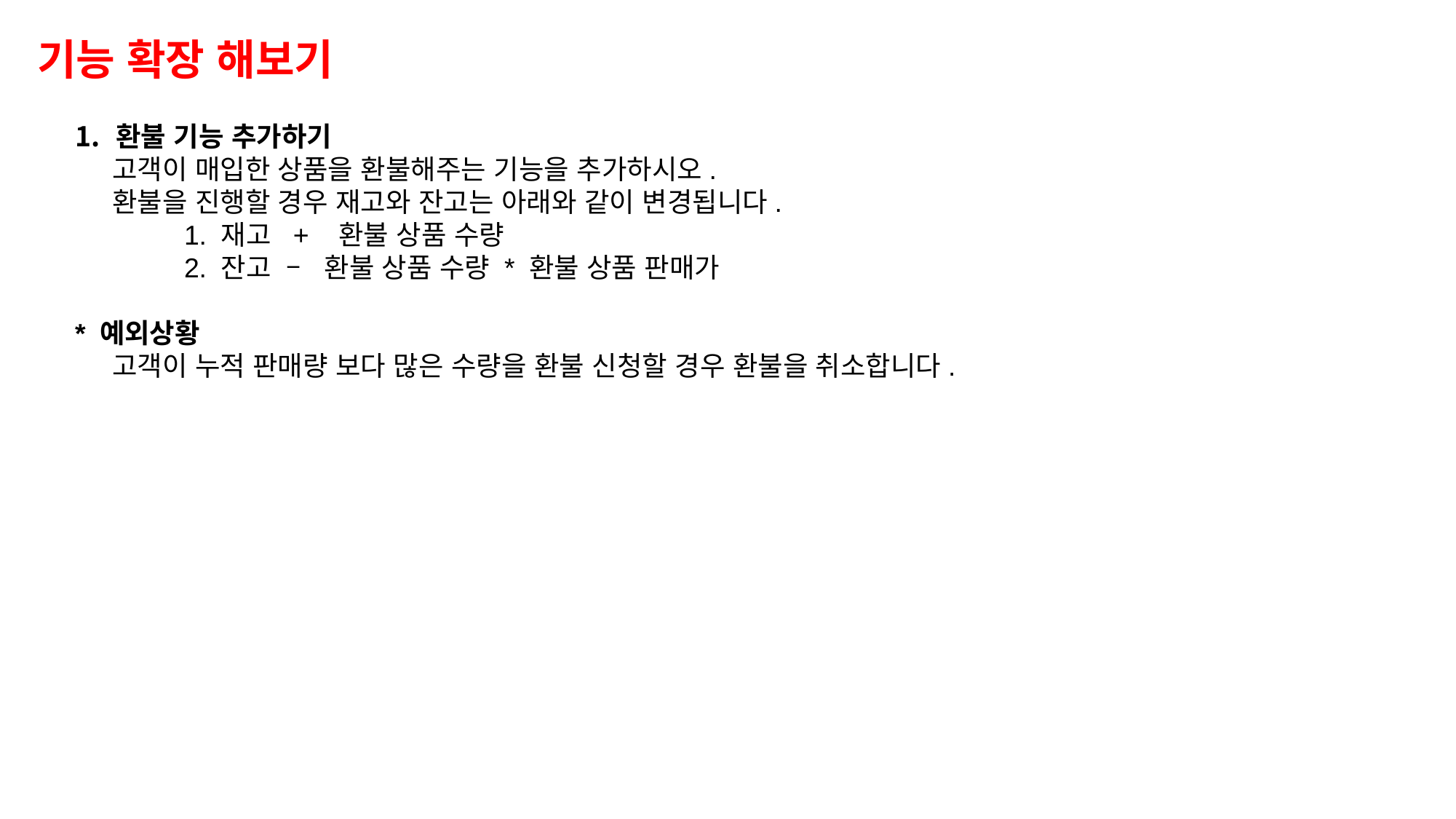

기능 확장 해보기
환불 기능 추가하기
    고객이 매입한 상품을 환불해주는 기능을 추가하시오.
    환불을 진행할 경우 재고와 잔고는 아래와 같이 변경됩니다.
	1. 재고  +   환불 상품 수량
	2. 잔고  –   환불 상품 수량 * 환불 상품 판매가

* 예외상황
    고객이 누적 판매량 보다 많은 수량을 환불 신청할 경우 환불을 취소합니다.